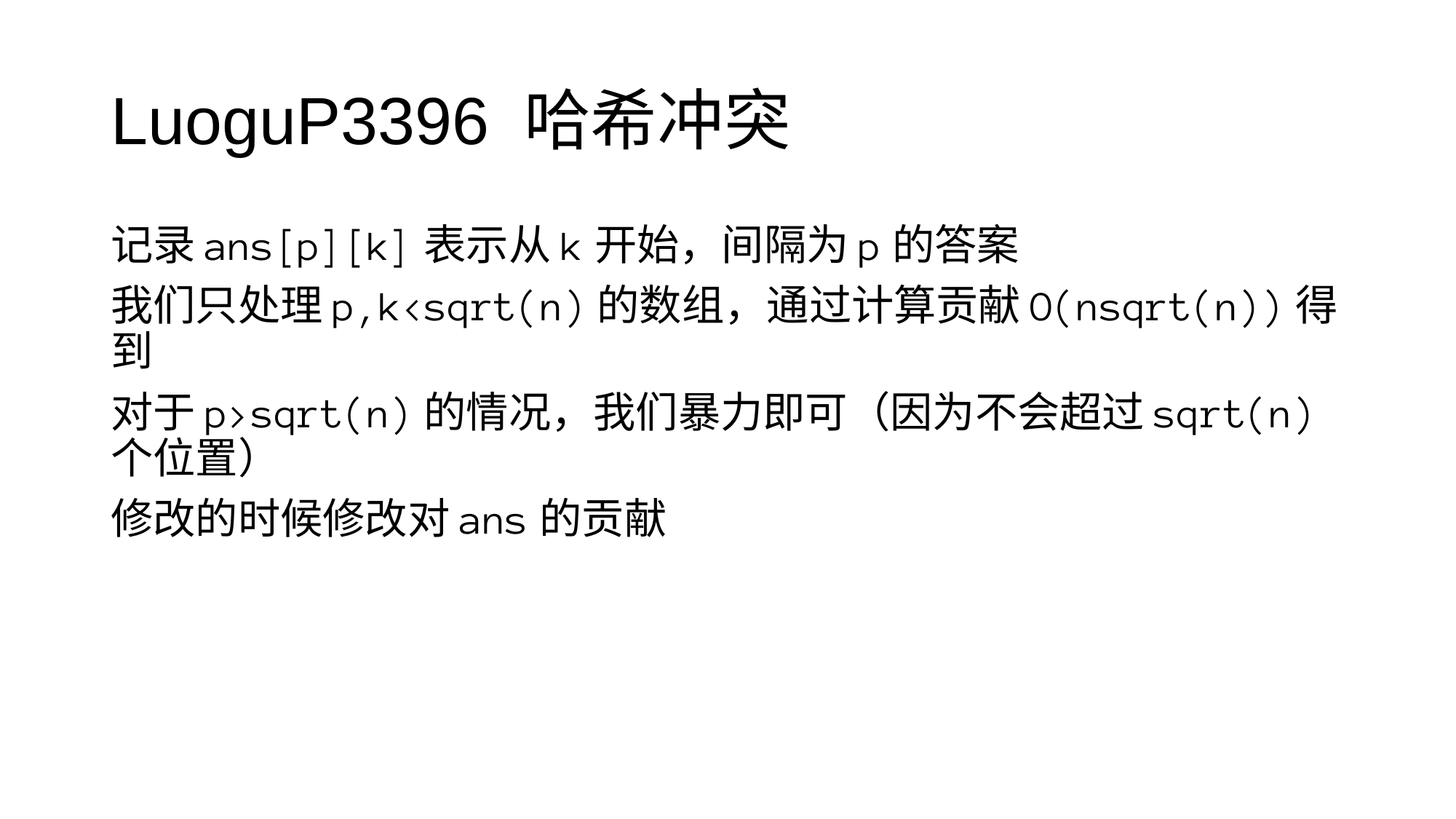

# LuoguP3396 哈希冲突
记录ans[p][k]表示从k开始，间隔为p的答案
我们只处理p,k<sqrt(n)的数组，通过计算贡献O(nsqrt(n))得到
对于p>sqrt(n)的情况，我们暴力即可（因为不会超过sqrt(n)个位置）
修改的时候修改对ans的贡献